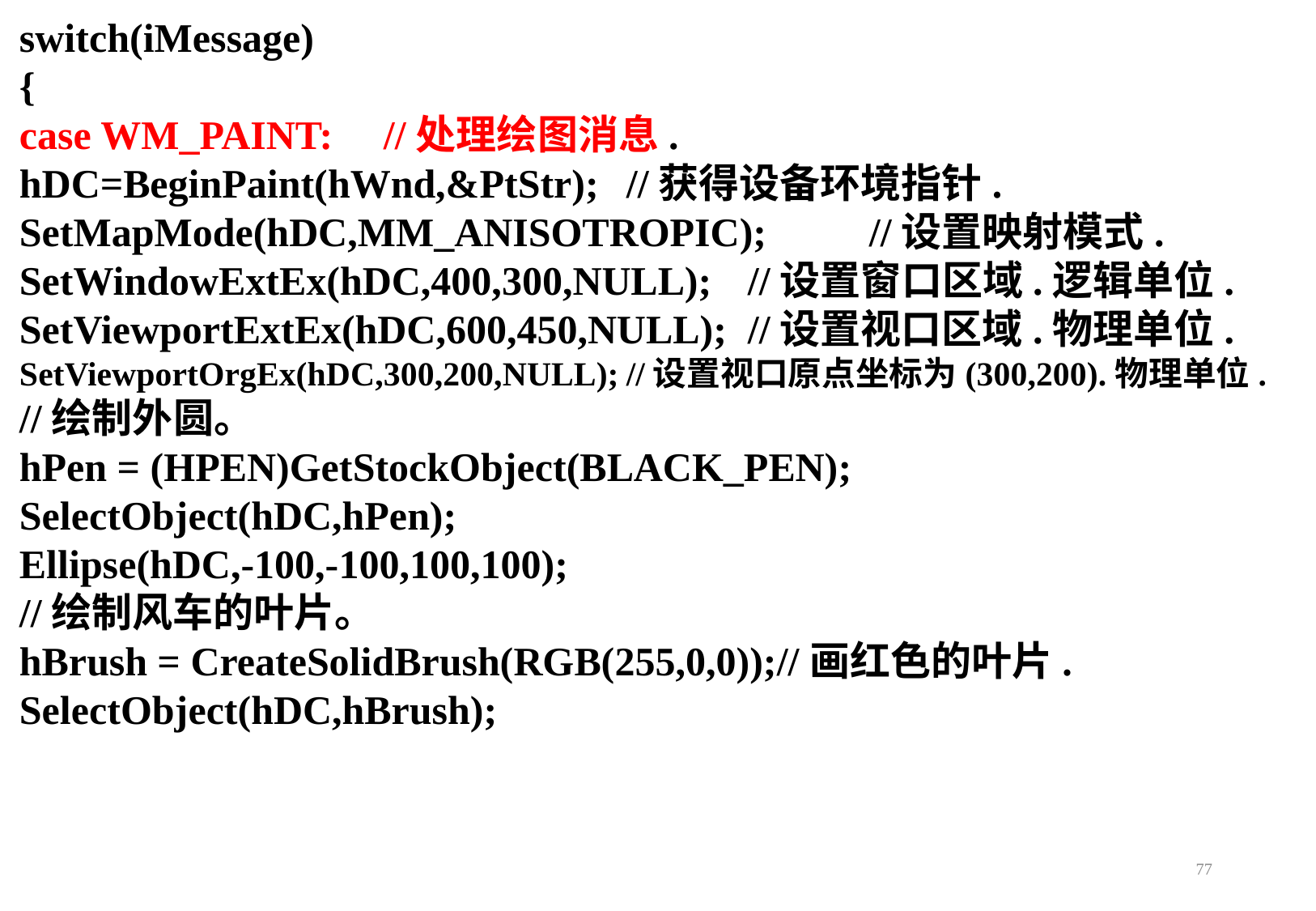

switch(iMessage)
{
case WM_PAINT:	//处理绘图消息.
hDC=BeginPaint(hWnd,&PtStr);	//获得设备环境指针.
SetMapMode(hDC,MM_ANISOTROPIC);	//设置映射模式.
SetWindowExtEx(hDC,400,300,NULL);	//设置窗口区域.逻辑单位.
SetViewportExtEx(hDC,600,450,NULL);	//设置视口区域.物理单位.
SetViewportOrgEx(hDC,300,200,NULL);	//设置视口原点坐标为(300,200).物理单位.
//绘制外圆。
hPen = (HPEN)GetStockObject(BLACK_PEN);
SelectObject(hDC,hPen);
Ellipse(hDC,-100,-100,100,100);
//绘制风车的叶片。
hBrush = CreateSolidBrush(RGB(255,0,0));//画红色的叶片.
SelectObject(hDC,hBrush);
77